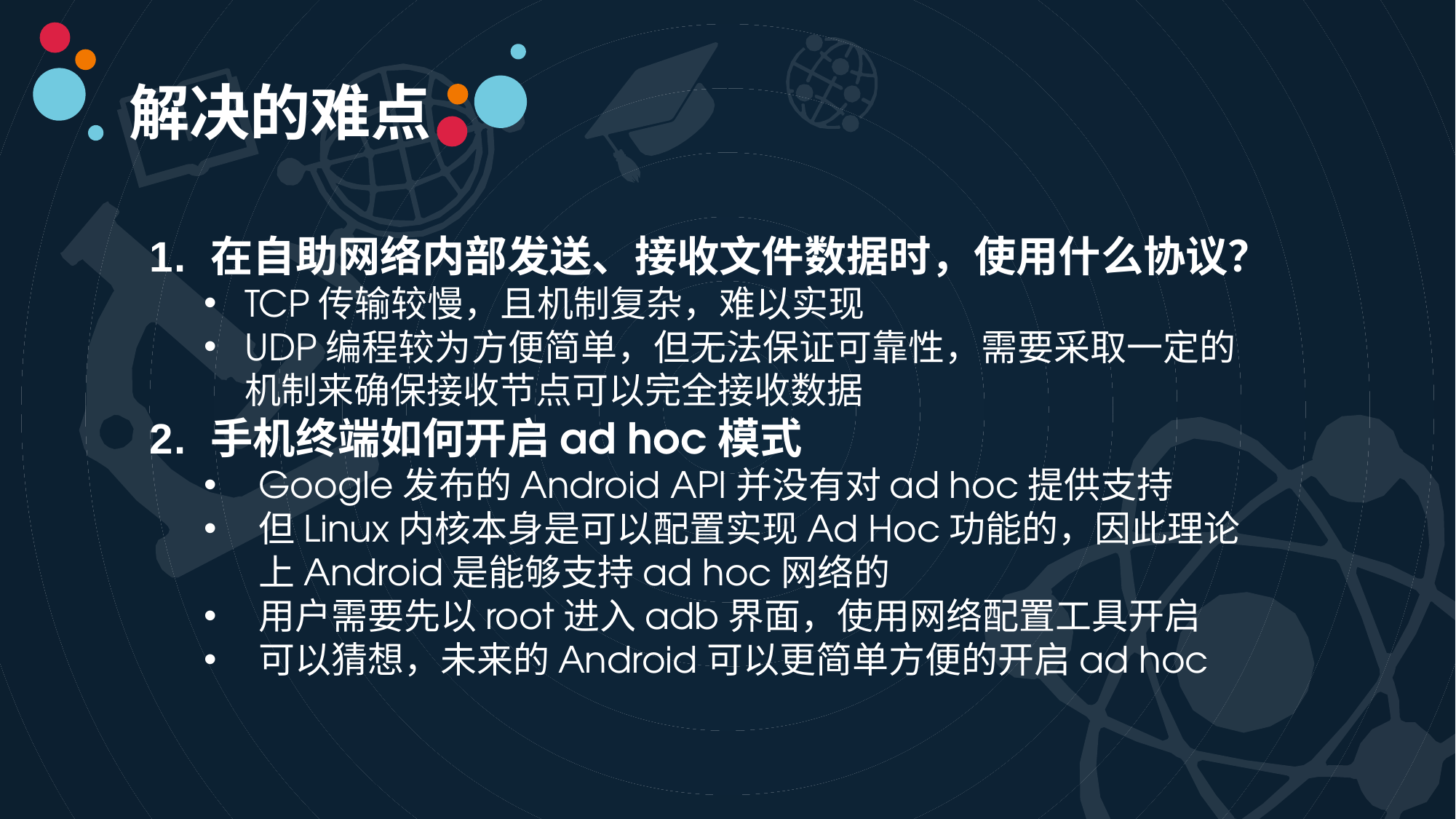

解决的难点
在自助网络内部发送、接收文件数据时，使用什么协议？
TCP传输较慢，且机制复杂，难以实现
UDP编程较为方便简单，但无法保证可靠性，需要采取一定的机制来确保接收节点可以完全接收数据
手机终端如何开启ad hoc模式
Google发布的Android API并没有对ad hoc提供支持
但Linux内核本身是可以配置实现Ad Hoc功能的，因此理论上Android是能够支持ad hoc网络的
用户需要先以root进入adb界面，使用网络配置工具开启
可以猜想，未来的Android可以更简单方便的开启ad hoc